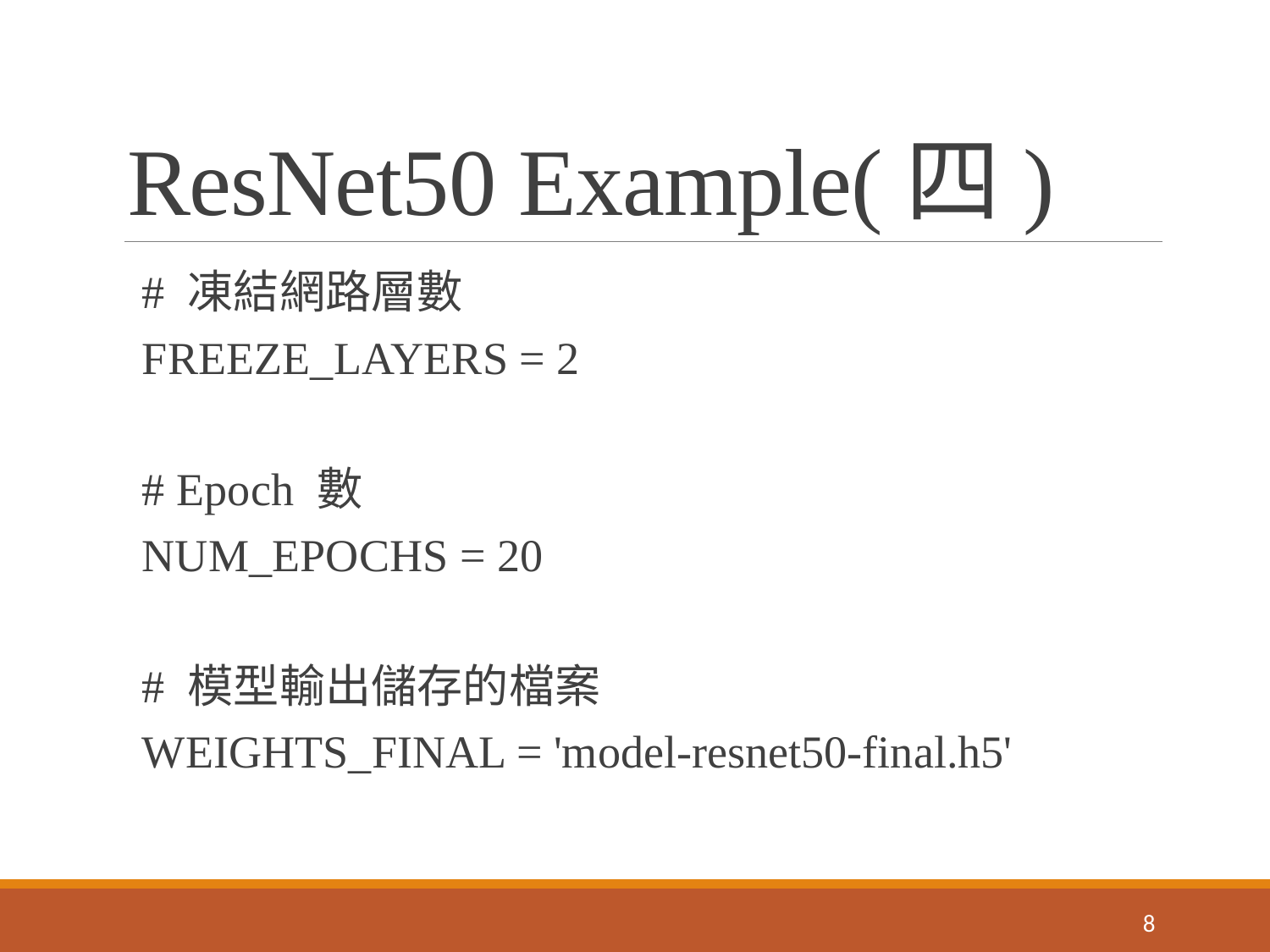

# ResNet50 Example(四)
# 凍結網路層數
FREEZE_LAYERS = 2

# Epoch 數
NUM_EPOCHS = 20

# 模型輸出儲存的檔案
WEIGHTS_FINAL = 'model-resnet50-final.h5'
8